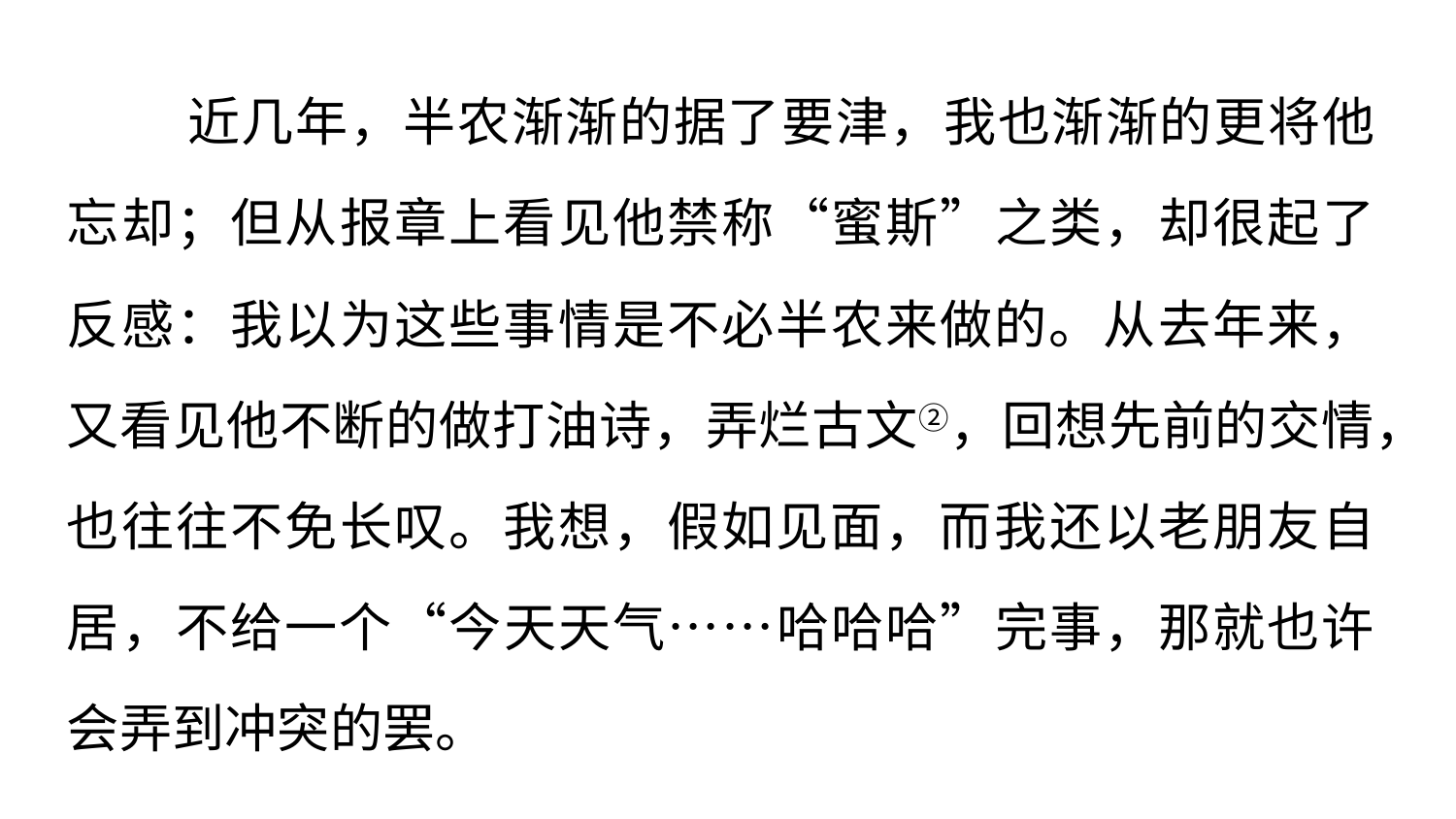

近几年，半农渐渐的据了要津，我也渐渐的更将他忘却；但从报章上看见他禁称“蜜斯”之类，却很起了反感：我以为这些事情是不必半农来做的。从去年来，又看见他不断的做打油诗，弄烂古文②，回想先前的交情，也往往不免长叹。我想，假如见面，而我还以老朋友自居，不给一个“今天天气……哈哈哈”完事，那就也许会弄到冲突的罢。